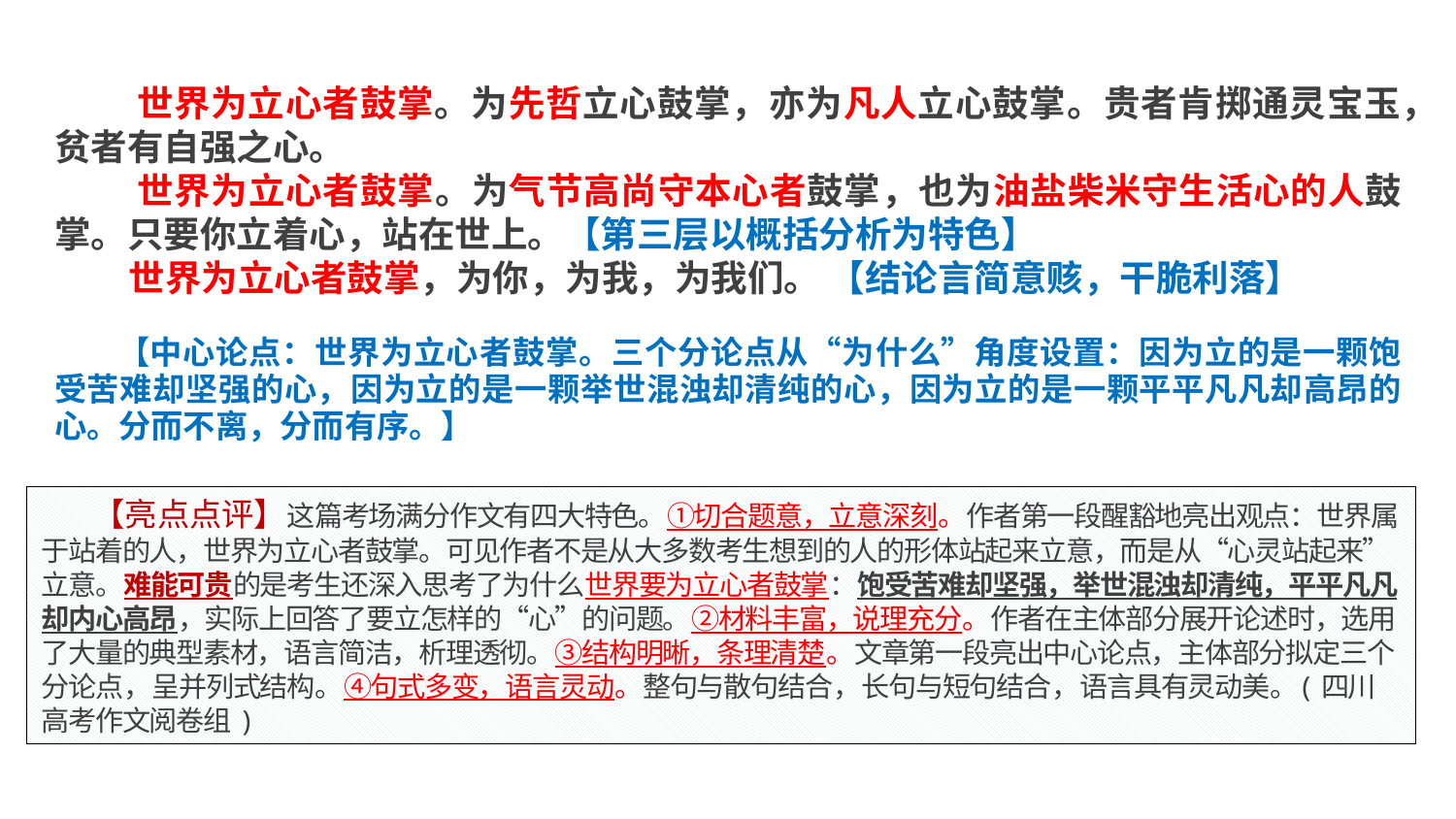

世界为立心者鼓掌。为先哲立心鼓掌，亦为凡人立心鼓掌。贵者肯掷通灵宝玉，贫者有自强之心。
        世界为立心者鼓掌。为气节高尚守本心者鼓掌，也为油盐柴米守生活心的人鼓掌。只要你立着心，站在世上。【第三层以概括分析为特色】
        世界为立心者鼓掌，为你，为我，为我们。 【结论言简意赅，干脆利落】

      【中心论点：世界为立心者鼓掌。三个分论点从“为什么”角度设置：因为立的是一颗饱受苦难却坚强的心，因为立的是一颗举世混浊却清纯的心，因为立的是一颗平平凡凡却高昂的心。分而不离，分而有序。】
      【亮点点评】这篇考场满分作文有四大特色。①切合题意，立意深刻。作者第一段醒豁地亮出观点：世界属于站着的人，世界为立心者鼓掌。可见作者不是从大多数考生想到的人的形体站起来立意，而是从“心灵站起来”立意。难能可贵的是考生还深入思考了为什么世界要为立心者鼓掌：饱受苦难却坚强，举世混浊却清纯，平平凡凡却内心高昂，实际上回答了要立怎样的“心”的问题。②材料丰富，说理充分。作者在主体部分展开论述时，选用了大量的典型素材，语言简洁，析理透彻。③结构明晰，条理清楚。文章第一段亮出中心论点，主体部分拟定三个分论点，呈并列式结构。④句式多变，语言灵动。整句与散句结合，长句与短句结合，语言具有灵动美。 (四川高考作文阅卷组)